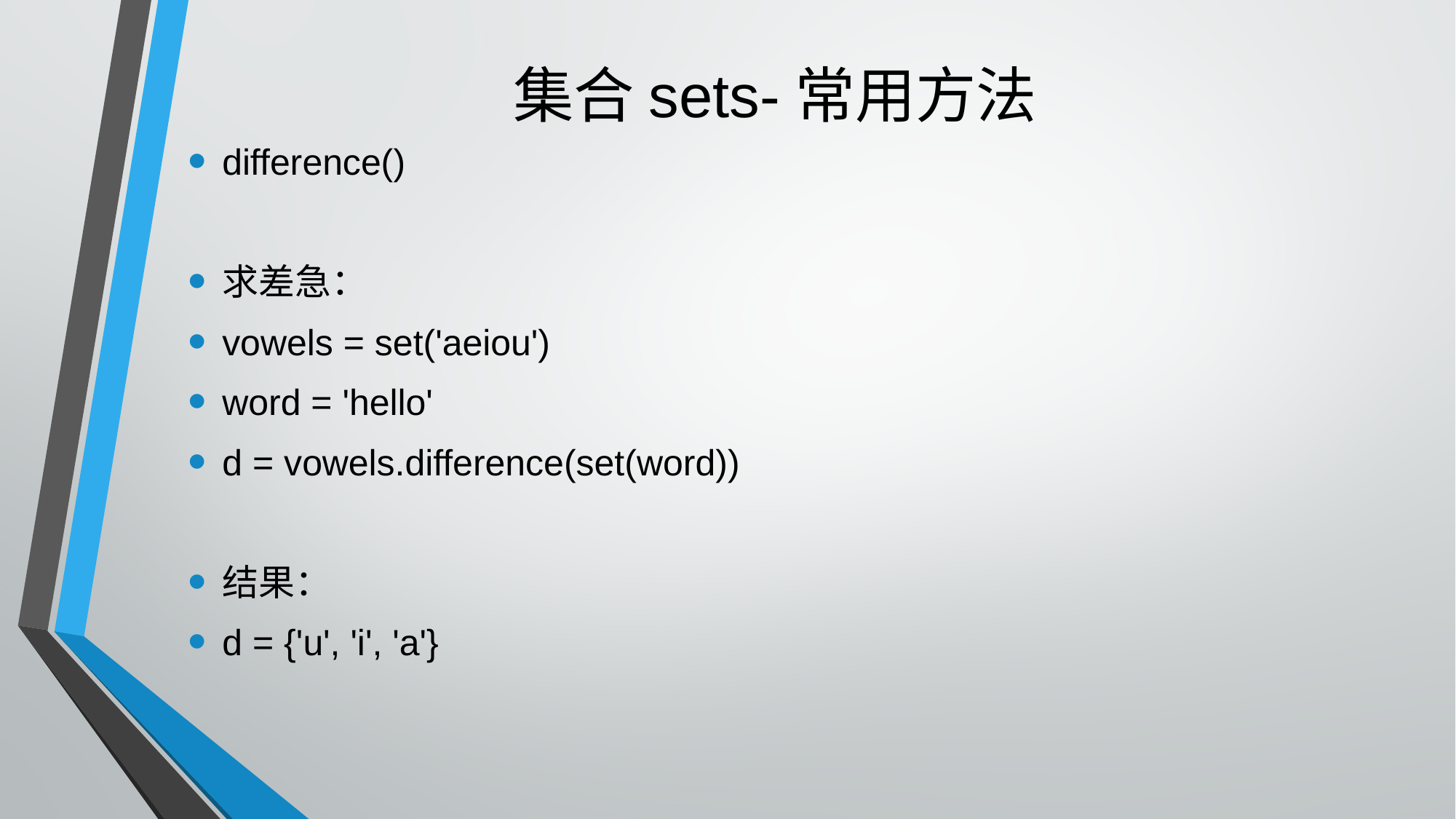

# 集合sets-常用方法
difference()

求差急：
vowels = set('aeiou')
word = 'hello'
d = vowels.difference(set(word))

结果：
d = {'u', 'i', 'a'}